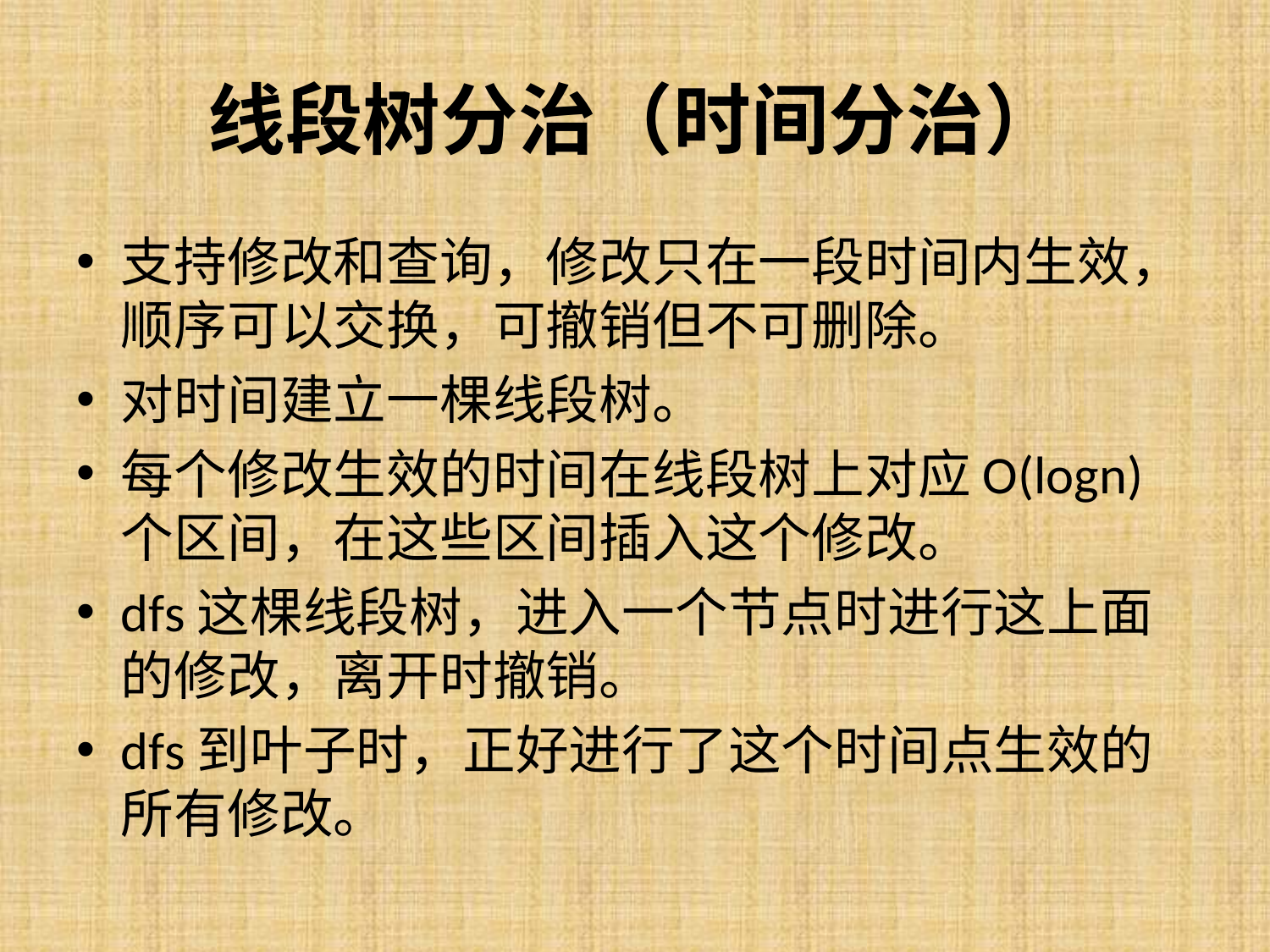

# 线段树分治（时间分治）
支持修改和查询，修改只在一段时间内生效，顺序可以交换，可撤销但不可删除。
对时间建立一棵线段树。
每个修改生效的时间在线段树上对应O(logn)个区间，在这些区间插入这个修改。
dfs这棵线段树，进入一个节点时进行这上面的修改，离开时撤销。
dfs到叶子时，正好进行了这个时间点生效的所有修改。